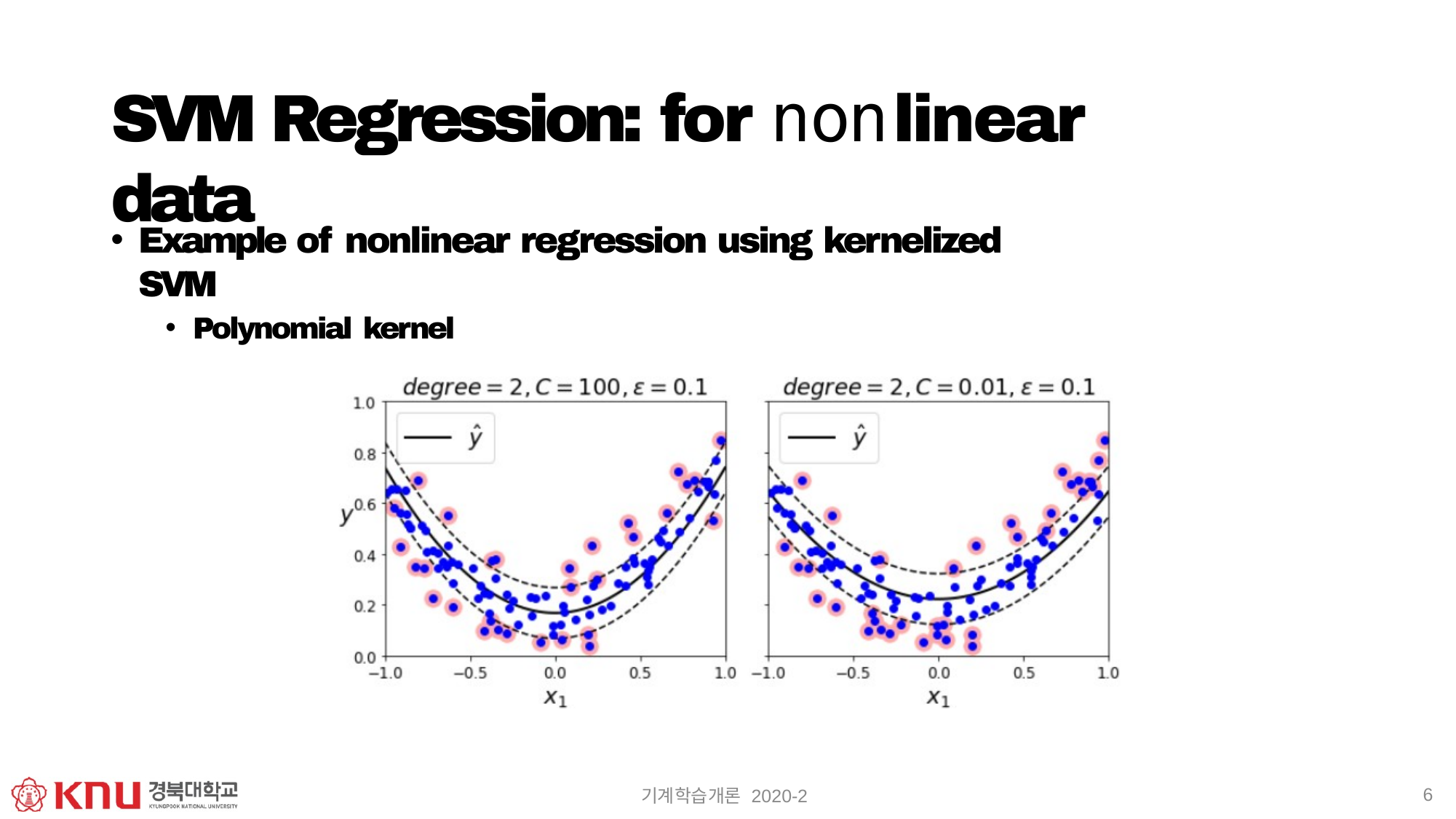

# SVM Regression: for nonlinear data
Example of nonlinear regression using kernelized SVM
Polynomial kernel

6
기계학습개론 2020-2